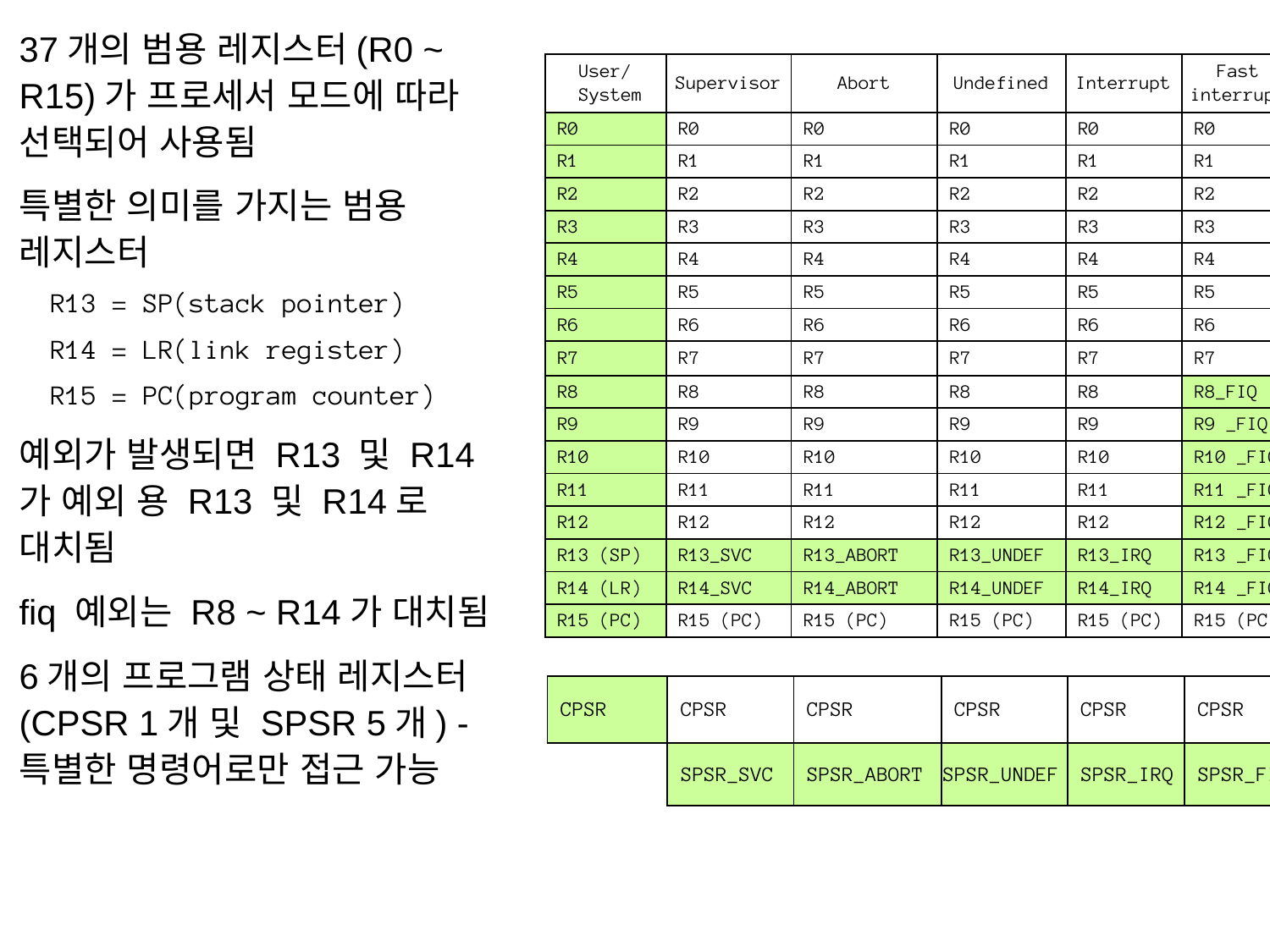

37개의 범용 레지스터(R0 ~ R15)가 프로세서 모드에 따라 선택되어 사용됨
특별한 의미를 가지는 범용 레지스터
R13 = SP(stack pointer)
R14 = LR(link register)
R15 = PC(program counter)
예외가 발생되면 R13 및 R14가 예외 용 R13 및 R14로 대치됨
fiq 예외는 R8 ~ R14가 대치됨
6개의 프로그램 상태 레지스터 (CPSR 1개 및 SPSR 5개) - 특별한 명령어로만 접근 가능
| User/ System | Supervisor | Abort | Undefined | Interrupt | Fast interrupt |
| --- | --- | --- | --- | --- | --- |
| R0 | R0 | R0 | R0 | R0 | R0 |
| R1 | R1 | R1 | R1 | R1 | R1 |
| R2 | R2 | R2 | R2 | R2 | R2 |
| R3 | R3 | R3 | R3 | R3 | R3 |
| R4 | R4 | R4 | R4 | R4 | R4 |
| R5 | R5 | R5 | R5 | R5 | R5 |
| R6 | R6 | R6 | R6 | R6 | R6 |
| R7 | R7 | R7 | R7 | R7 | R7 |
| R8 | R8 | R8 | R8 | R8 | R8\_FIQ |
| R9 | R9 | R9 | R9 | R9 | R9 \_FIQ |
| R10 | R10 | R10 | R10 | R10 | R10 \_FIQ |
| R11 | R11 | R11 | R11 | R11 | R11 \_FIQ |
| R12 | R12 | R12 | R12 | R12 | R12 \_FIQ |
| R13 (SP) | R13\_SVC | R13\_ABORT | R13\_UNDEF | R13\_IRQ | R13 \_FIQ |
| R14 (LR) | R14\_SVC | R14\_ABORT | R14\_UNDEF | R14\_IRQ | R14 \_FIQ |
| R15 (PC) | R15 (PC) | R15 (PC) | R15 (PC) | R15 (PC) | R15 (PC) |
| CPSR | CPSR | CPSR | CPSR | CPSR | CPSR |
| --- | --- | --- | --- | --- | --- |
|  | SPSR\_SVC | SPSR\_ABORT | SPSR\_UNDEF | SPSR\_IRQ | SPSR\_FIQ |